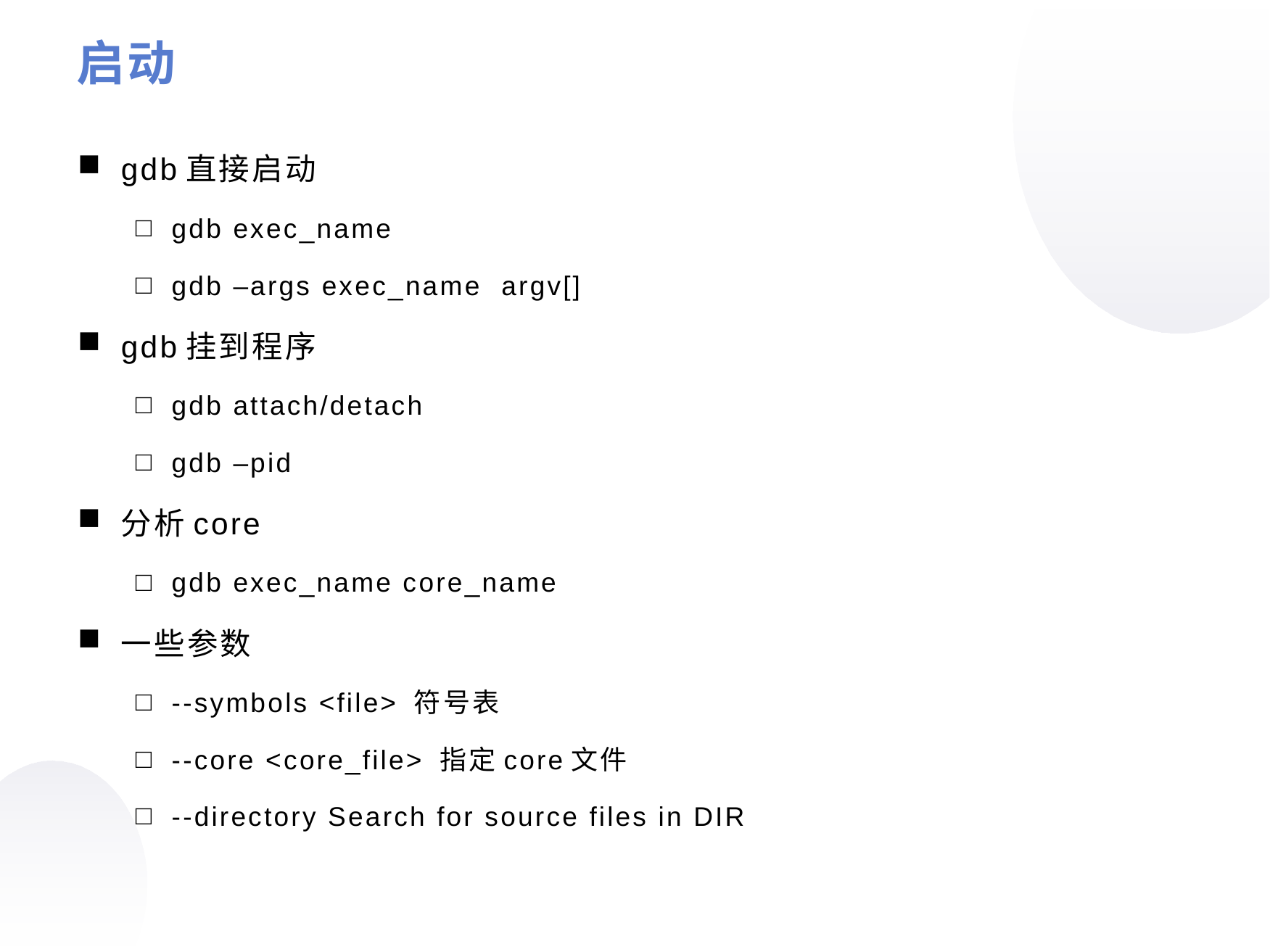

启动
gdb直接启动
gdb exec_name
gdb –args exec_name  argv[]
gdb挂到程序
gdb attach/detach
gdb –pid
分析core
gdb exec_name core_name
一些参数
--symbols <file> 符号表
--core <core_file> 指定core文件
--directory Search for source files in DIR